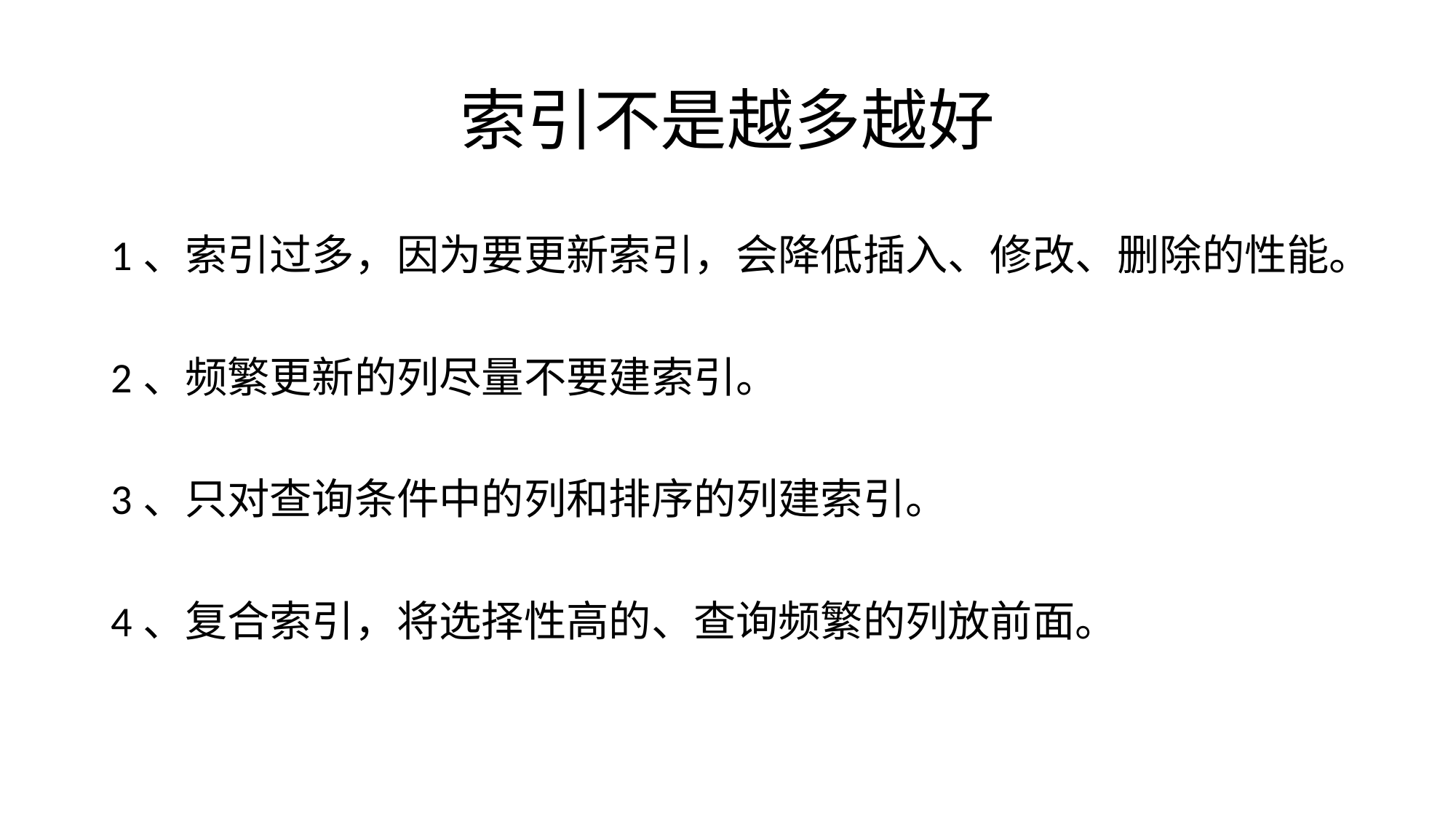

# 索引不是越多越好
1、索引过多，因为要更新索引，会降低插入、修改、删除的性能。

2、频繁更新的列尽量不要建索引。

3、只对查询条件中的列和排序的列建索引。

4、复合索引，将选择性高的、查询频繁的列放前面。